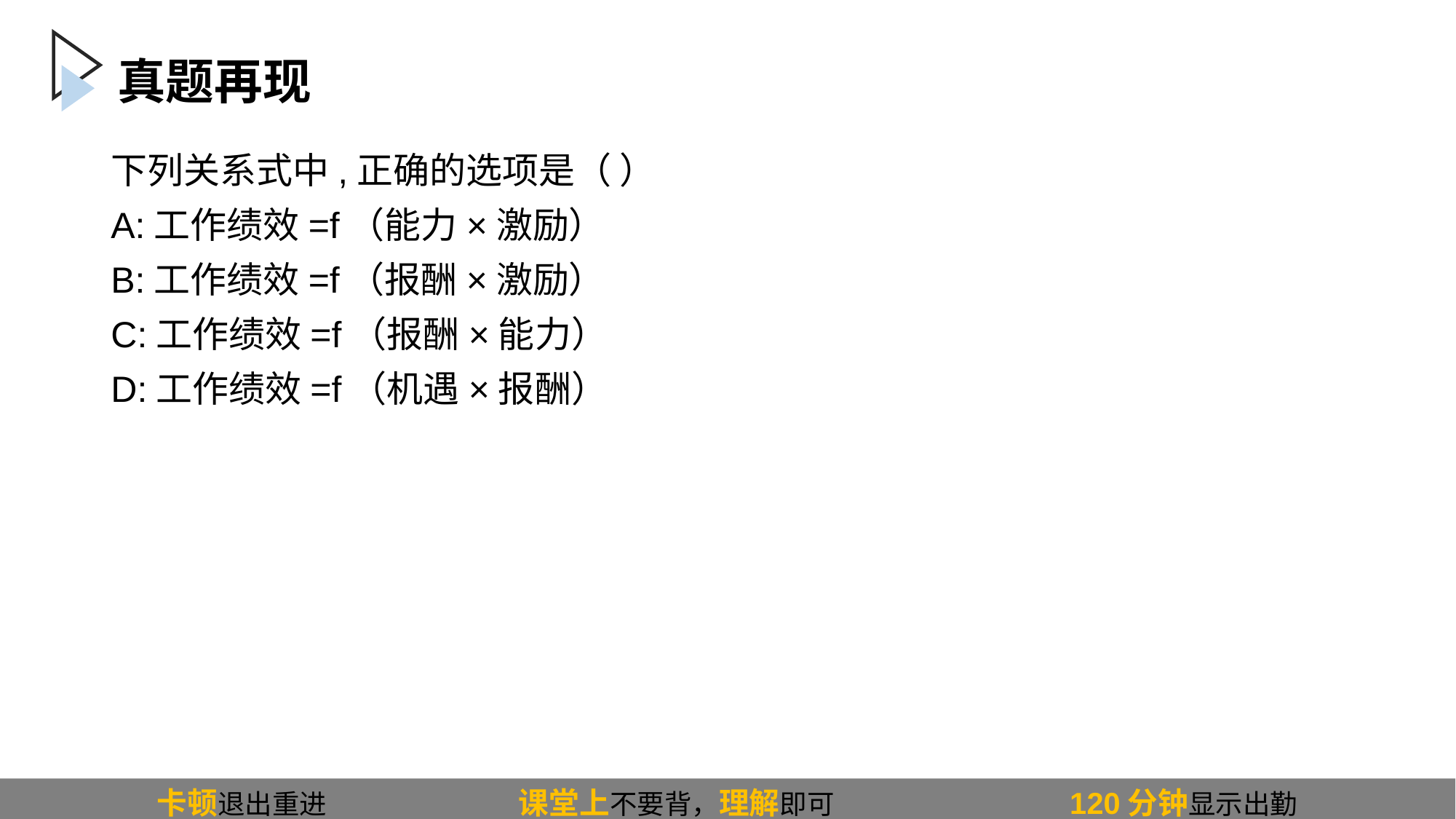

# 真题再现
下列关系式中,正确的选项是（ ）
A:工作绩效=f（能力×激励）
B:工作绩效=f（报酬×激励）
C:工作绩效=f（报酬×能力）
D:工作绩效=f（机遇×报酬）